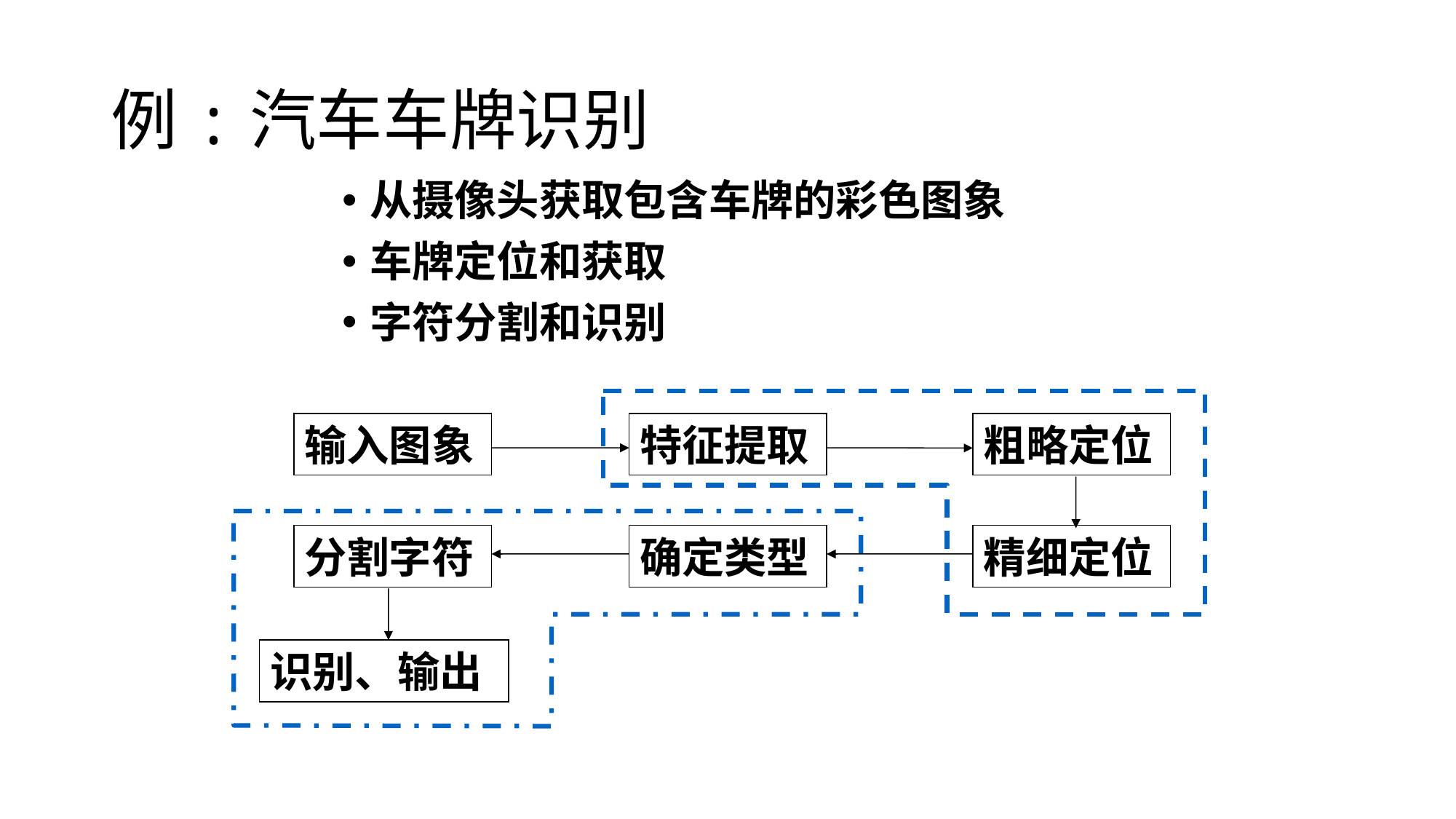

# 例:汽车车牌识别
从摄像头获取包含车牌的彩色图象
车牌定位和获取
字符分割和识别

输入图象
特征提取
粗略定位

分割字符
确定类型
精细定位

识别、输出
19